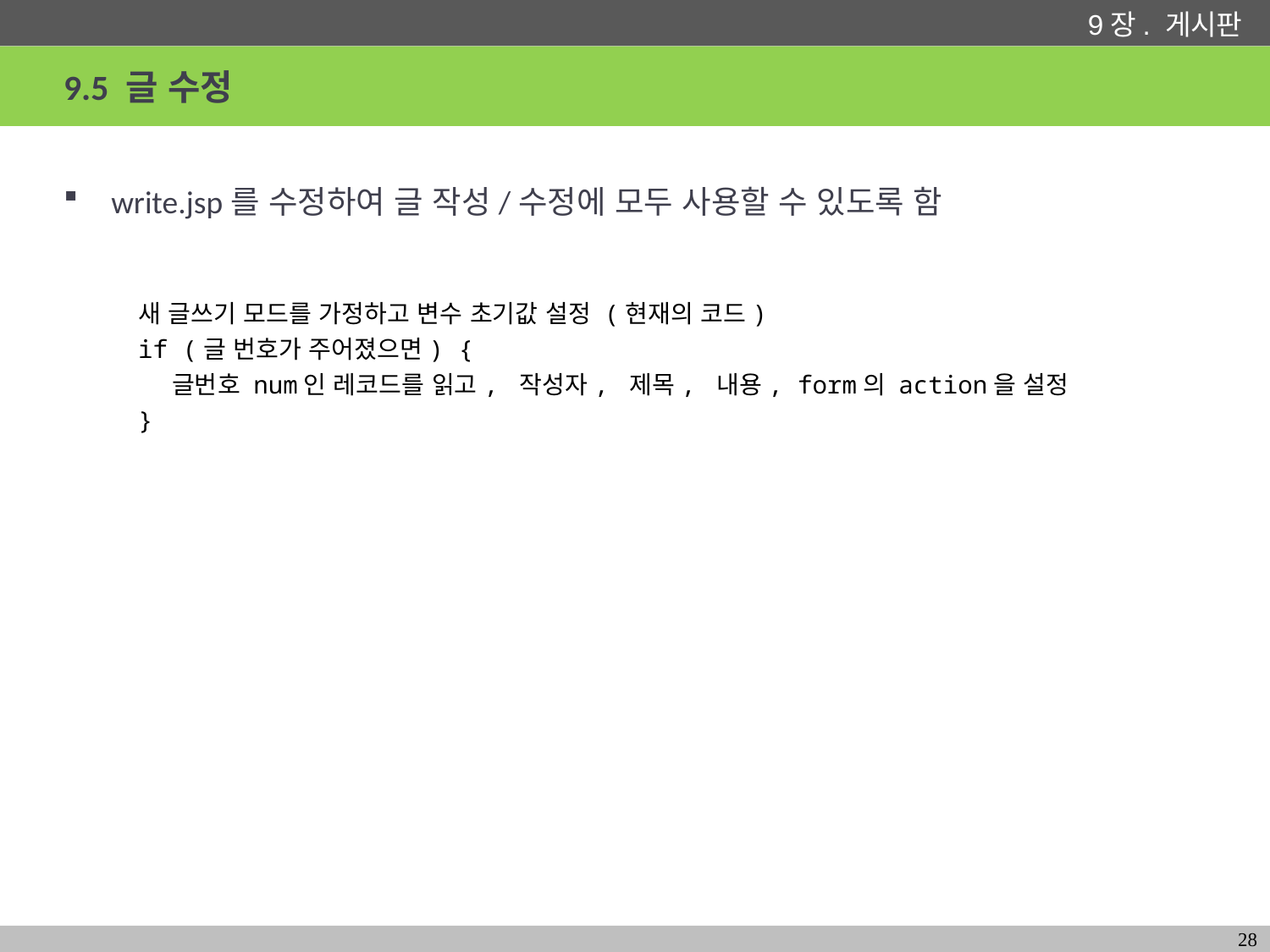

# 9.5 글 수정
write.jsp를 수정하여 글 작성/수정에 모두 사용할 수 있도록 함

새 글쓰기 모드를 가정하고 변수 초기값 설정 (현재의 코드)
if (글 번호가 주어졌으면) {
    글번호 num인 레코드를 읽고, 작성자, 제목, 내용, form의 action을 설정
}
28